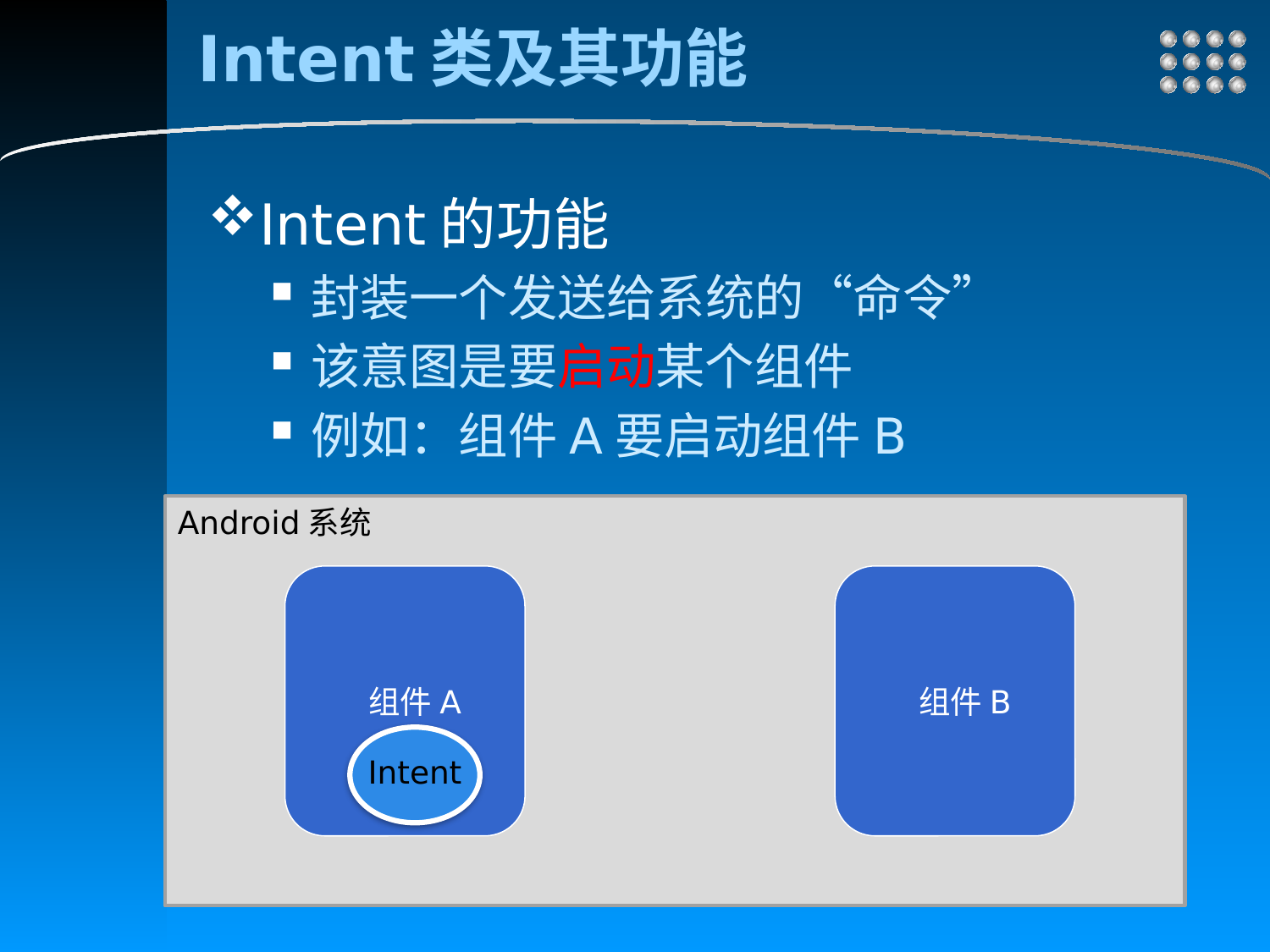

# Intent类及其功能
Intent的功能
封装一个发送给系统的“命令”
该意图是要启动某个组件
例如：组件A要启动组件B
Android系统

组件A
组件B

Intent